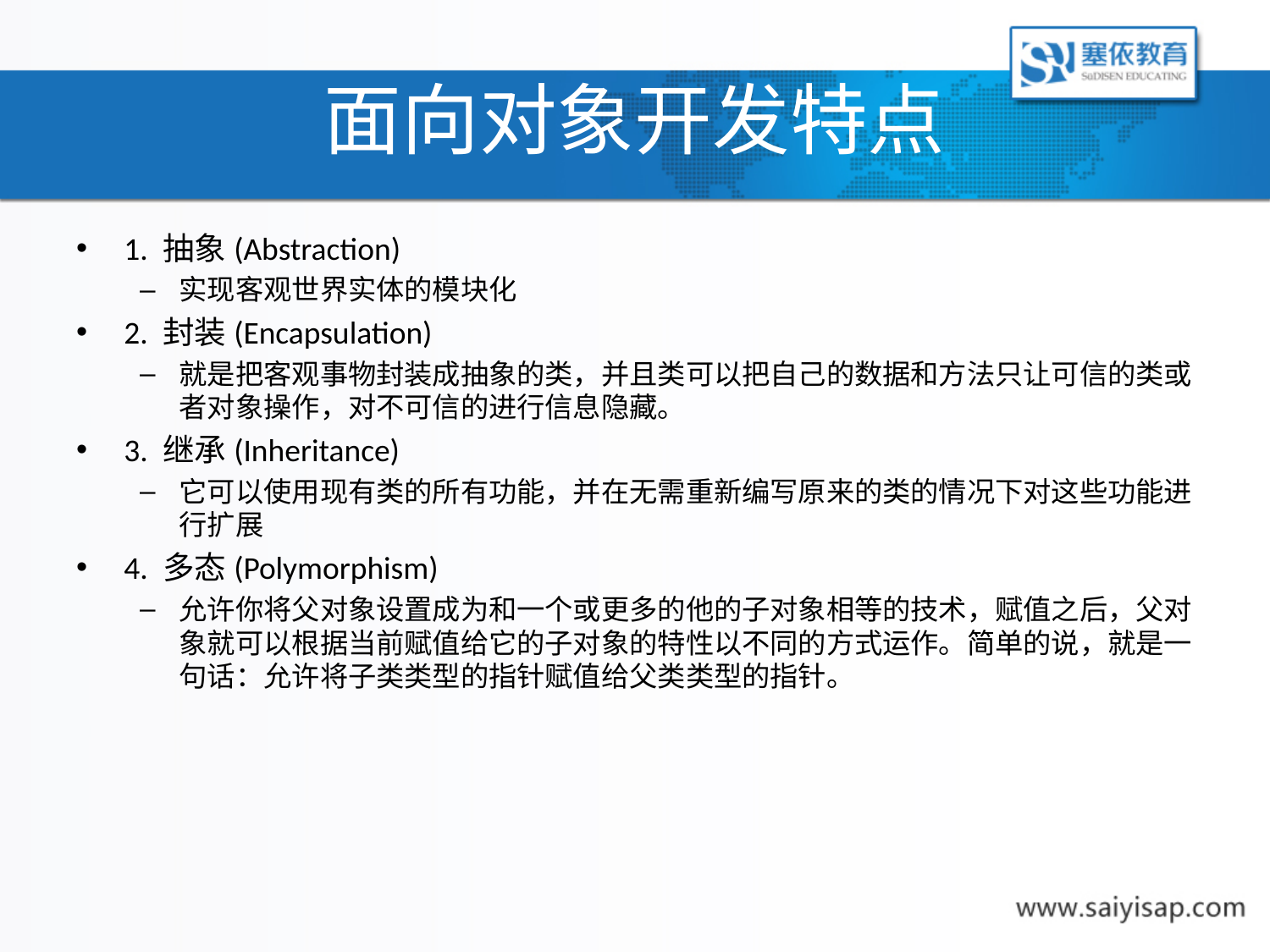

# 面向对象开发特点
1. 抽象(Abstraction)
实现客观世界实体的模块化
2. 封装(Encapsulation)
就是把客观事物封装成抽象的类，并且类可以把自己的数据和方法只让可信的类或者对象操作，对不可信的进行信息隐藏。
3. 继承(Inheritance)
它可以使用现有类的所有功能，并在无需重新编写原来的类的情况下对这些功能进行扩展
4. 多态(Polymorphism)
允许你将父对象设置成为和一个或更多的他的子对象相等的技术，赋值之后，父对象就可以根据当前赋值给它的子对象的特性以不同的方式运作。简单的说，就是一句话：允许将子类类型的指针赋值给父类类型的指针。